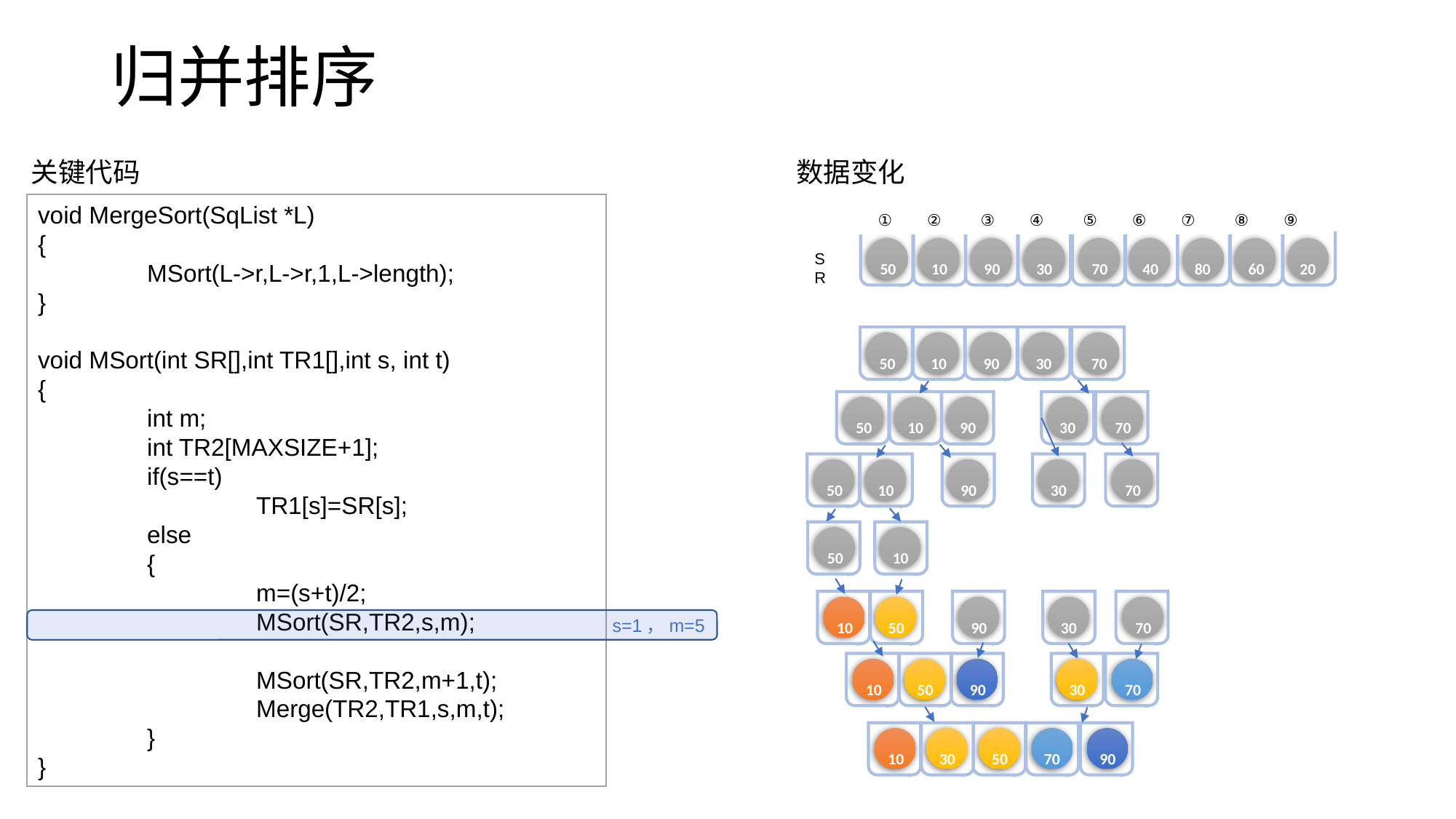

# 归并排序
数据变化
关键代码
void MergeSort(SqList *L)
{
 	MSort(L->r,L->r,1,L->length);
}

void MSort(int SR[],int TR1[],int s, int t)
{
	int m;
	int TR2[MAXSIZE+1];
	if(s==t)
		TR1[s]=SR[s];
	else
	{
		m=(s+t)/2;				MSort(SR,TR2,s,m);
		MSort(SR,TR2,m+1,t);
		Merge(TR2,TR1,s,m,t);
	}
}
  ①        ②         ③        ④         ⑤        ⑥        ⑦         ⑧        ⑨

50
10
90
30
70
40
80
60
20

SR

50
10
90
30
70

50
10
90
30
70

50
10
90
30
70

50
10

10
50
90
30
70

s=1，m=5

10
50
90
30
70

10
30
50
70
90